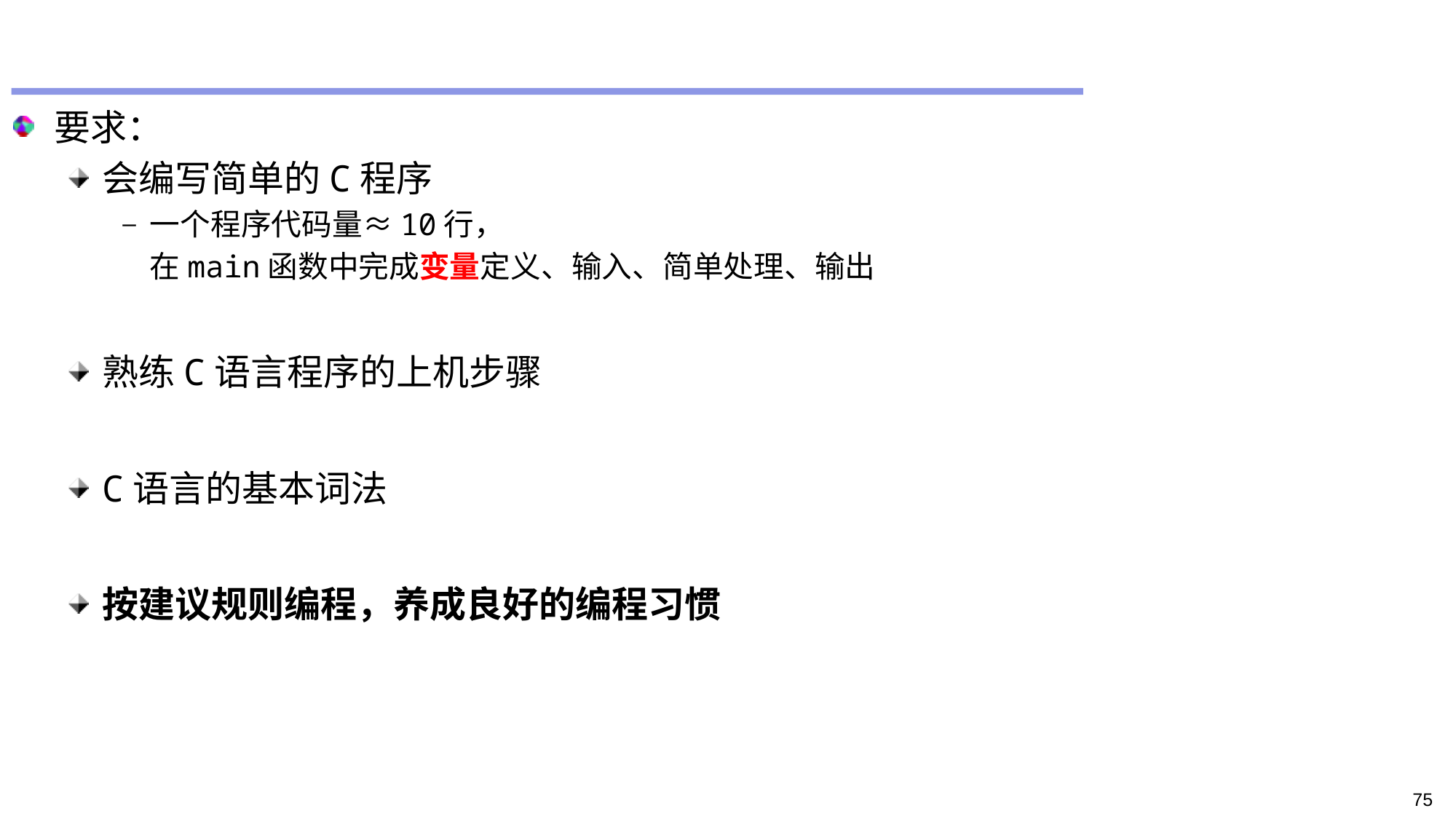

#
要求：
会编写简单的C程序
一个程序代码量≈10行，
	在main函数中完成变量定义、输入、简单处理、输出

熟练C语言程序的上机步骤

C语言的基本词法

按建议规则编程，养成良好的编程习惯

75